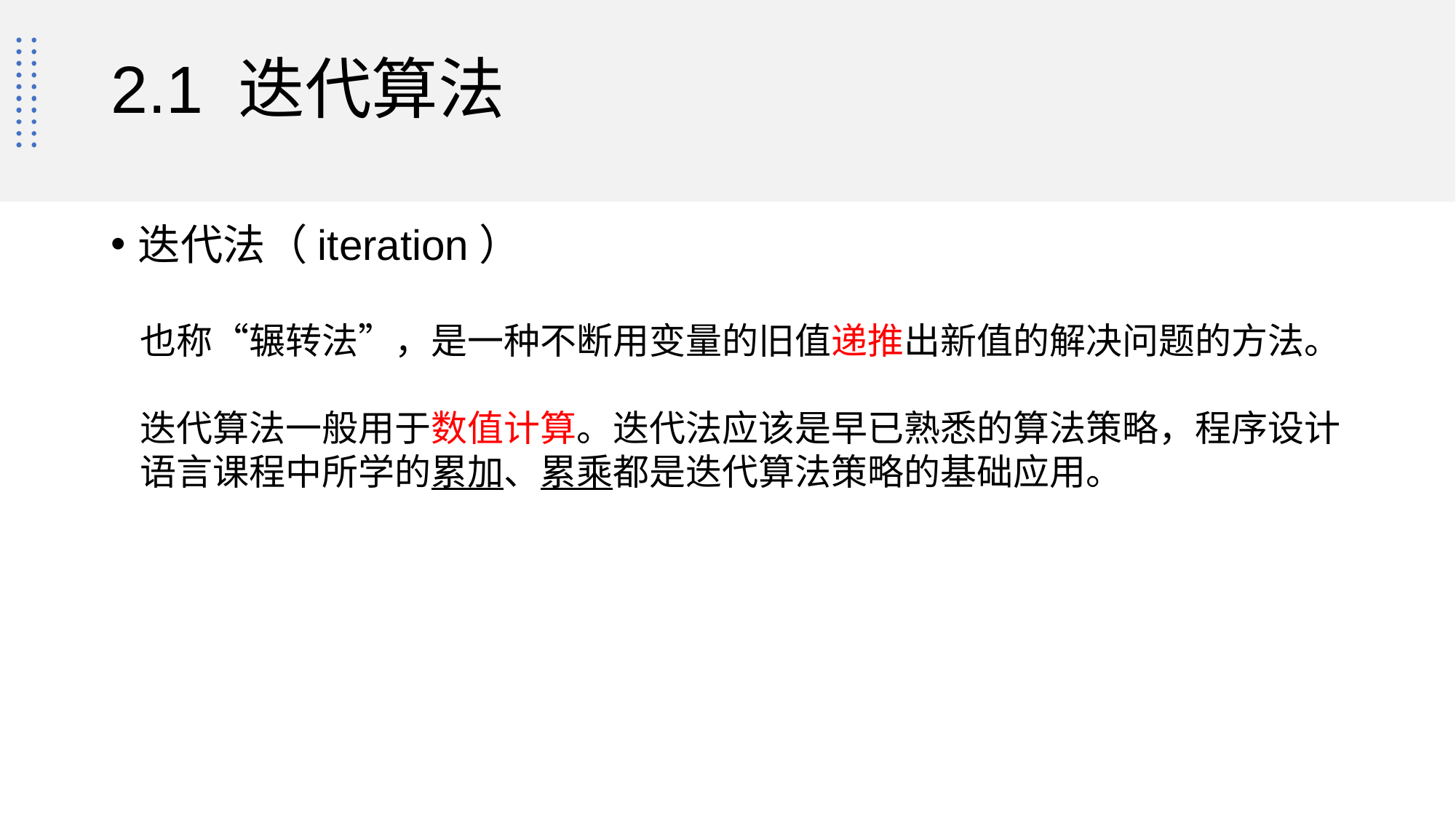

# 2.1 迭代算法
迭代法（iteration）
也称“辗转法”，是一种不断用变量的旧值递推出新值的解决问题的方法。

迭代算法一般用于数值计算。迭代法应该是早已熟悉的算法策略，程序设计语言课程中所学的累加、累乘都是迭代算法策略的基础应用。